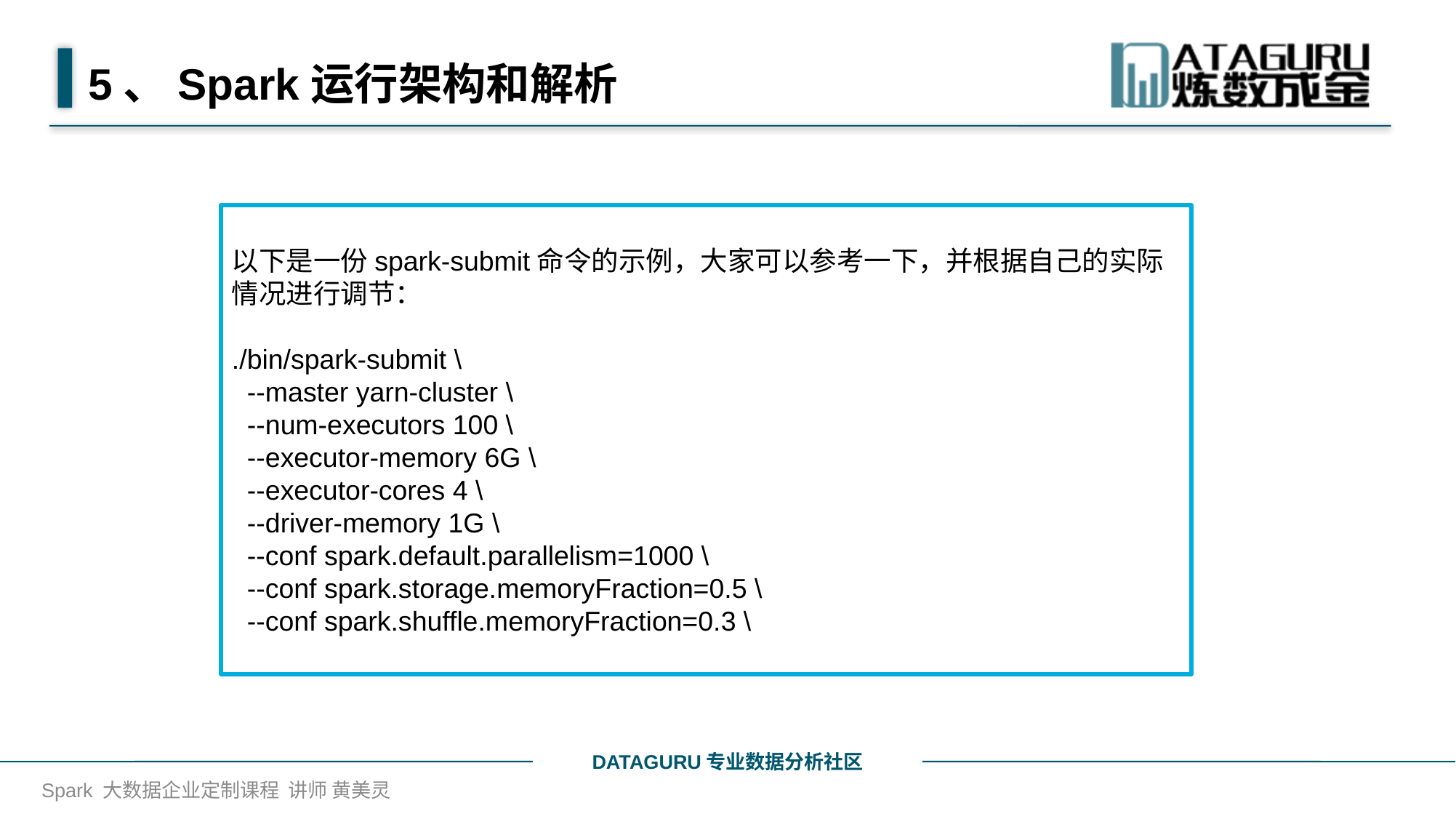

# 5、Spark运行架构和解析

以下是一份spark-submit命令的示例，大家可以参考一下，并根据自己的实际情况进行调节：

./bin/spark-submit \
  --master yarn-cluster \
  --num-executors 100 \
  --executor-memory 6G \
  --executor-cores 4 \
  --driver-memory 1G \
  --conf spark.default.parallelism=1000 \
  --conf spark.storage.memoryFraction=0.5 \
  --conf spark.shuffle.memoryFraction=0.3 \